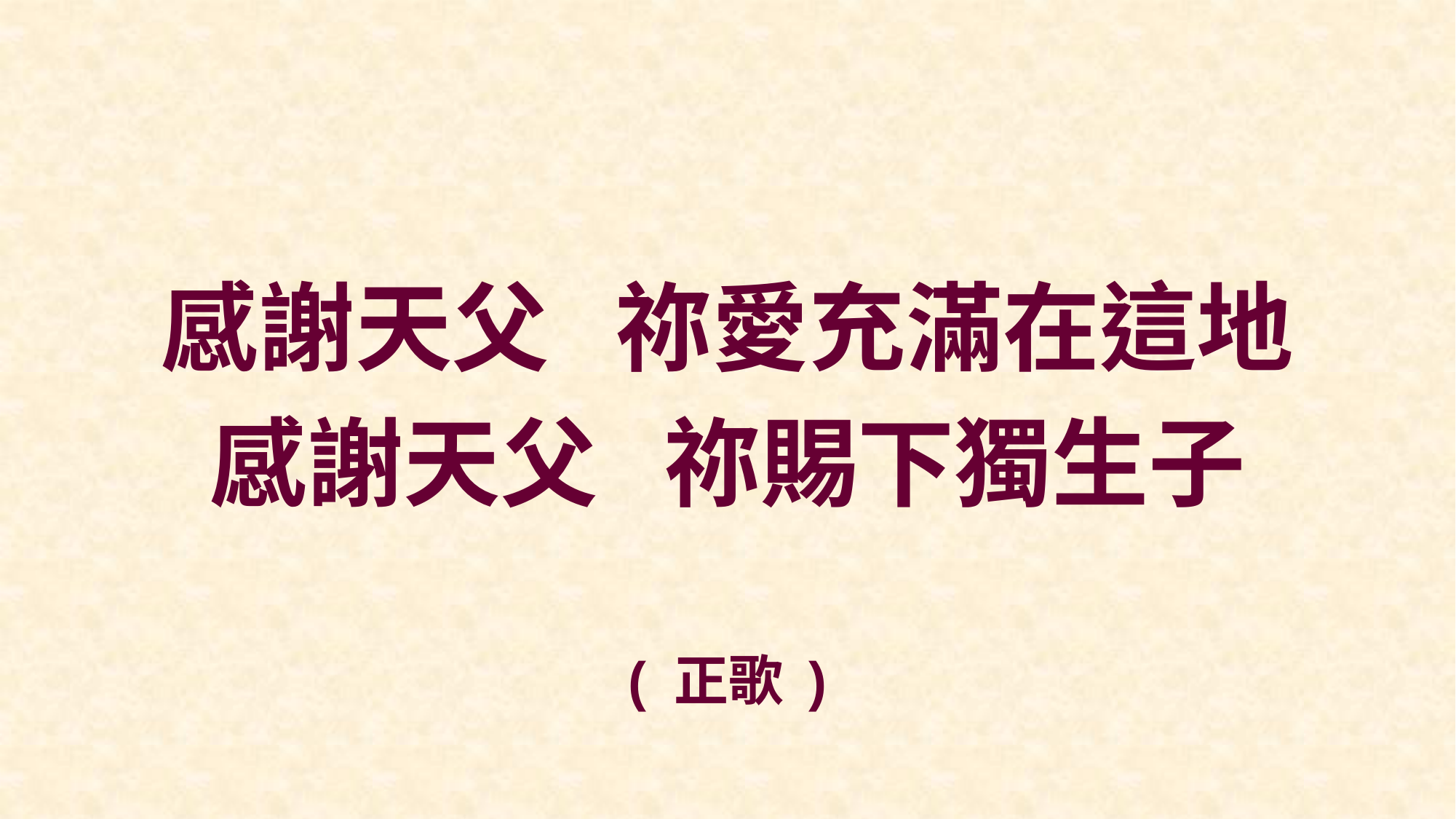

感謝天父   祢愛充滿在這地
感謝天父   祢賜下獨生子
( 正歌 )